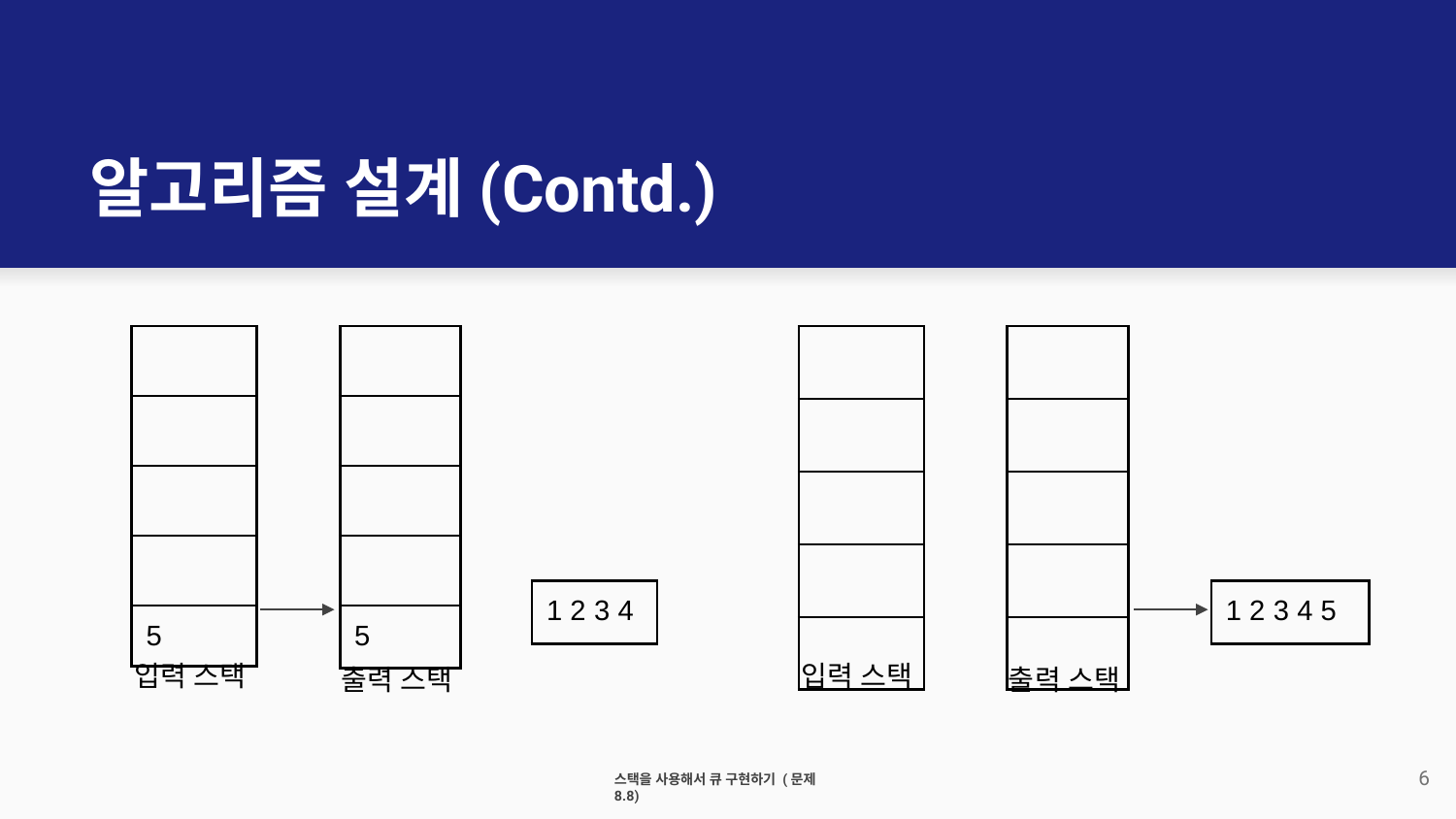

# 알고리즘 설계(Contd.)
|  |
| --- |
|  |
|  |
|  |
| 5 |
|  |
| --- |
|  |
|  |
|  |
| 5 |
|  |
| --- |
|  |
|  |
|  |
|  |
|  |
| --- |
|  |
|  |
|  |
|  |
| 1 2 3 4 |
| --- |
| 1 2 3 4 5 |
| --- |
입력 스택
입력 스택
출력 스택
출력 스택
6
스택을 사용해서 큐 구현하기 (문제 8.8)